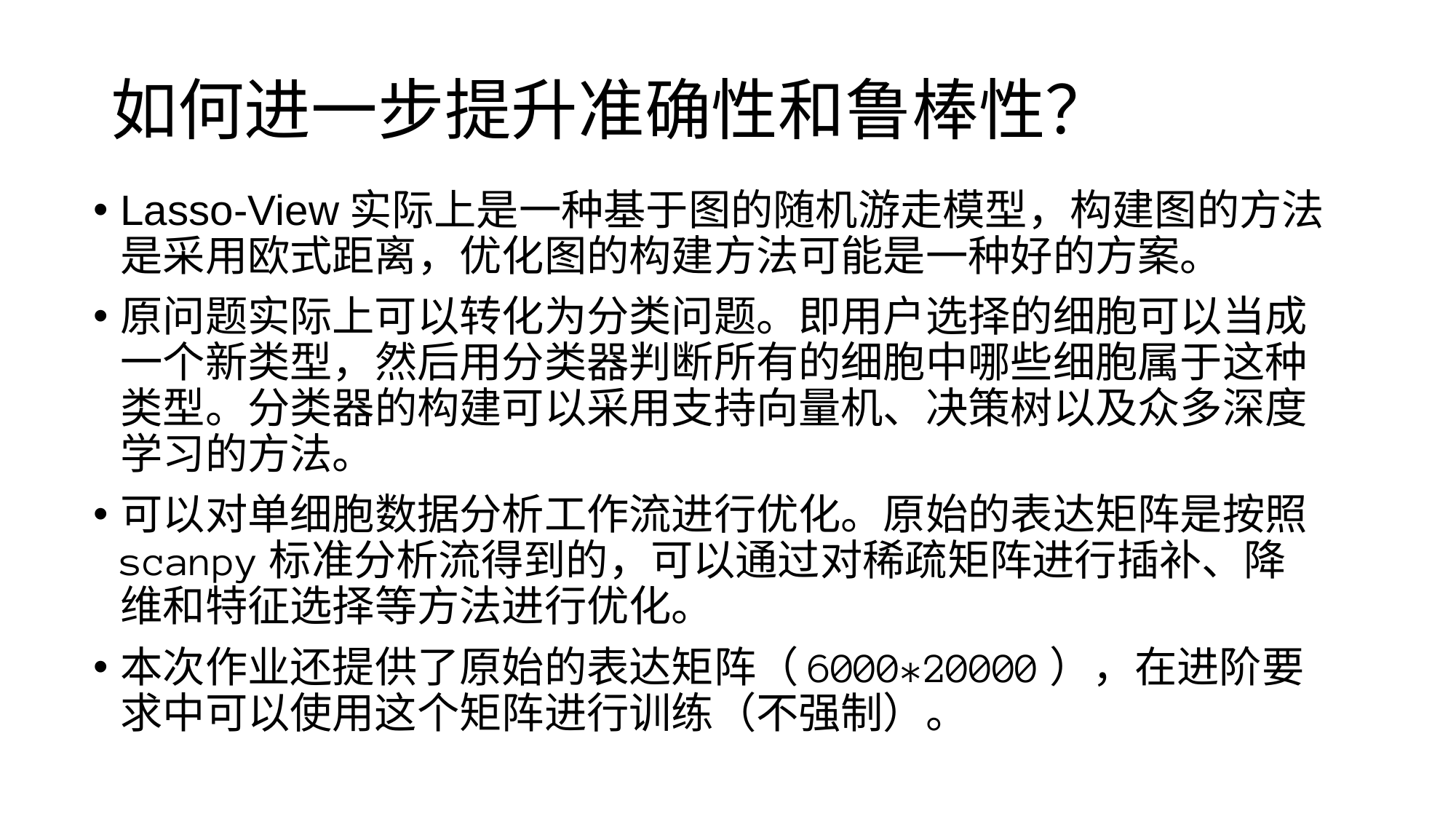

# 如何进一步提升准确性和鲁棒性？
Lasso-View实际上是一种基于图的随机游走模型，构建图的方法是采用欧式距离，优化图的构建方法可能是一种好的方案。
原问题实际上可以转化为分类问题。即用户选择的细胞可以当成一个新类型，然后用分类器判断所有的细胞中哪些细胞属于这种类型。分类器的构建可以采用支持向量机、决策树以及众多深度学习的方法。
可以对单细胞数据分析工作流进行优化。原始的表达矩阵是按照scanpy标准分析流得到的，可以通过对稀疏矩阵进行插补、降维和特征选择等方法进行优化。
本次作业还提供了原始的表达矩阵（6000*20000），在进阶要求中可以使用这个矩阵进行训练（不强制）。